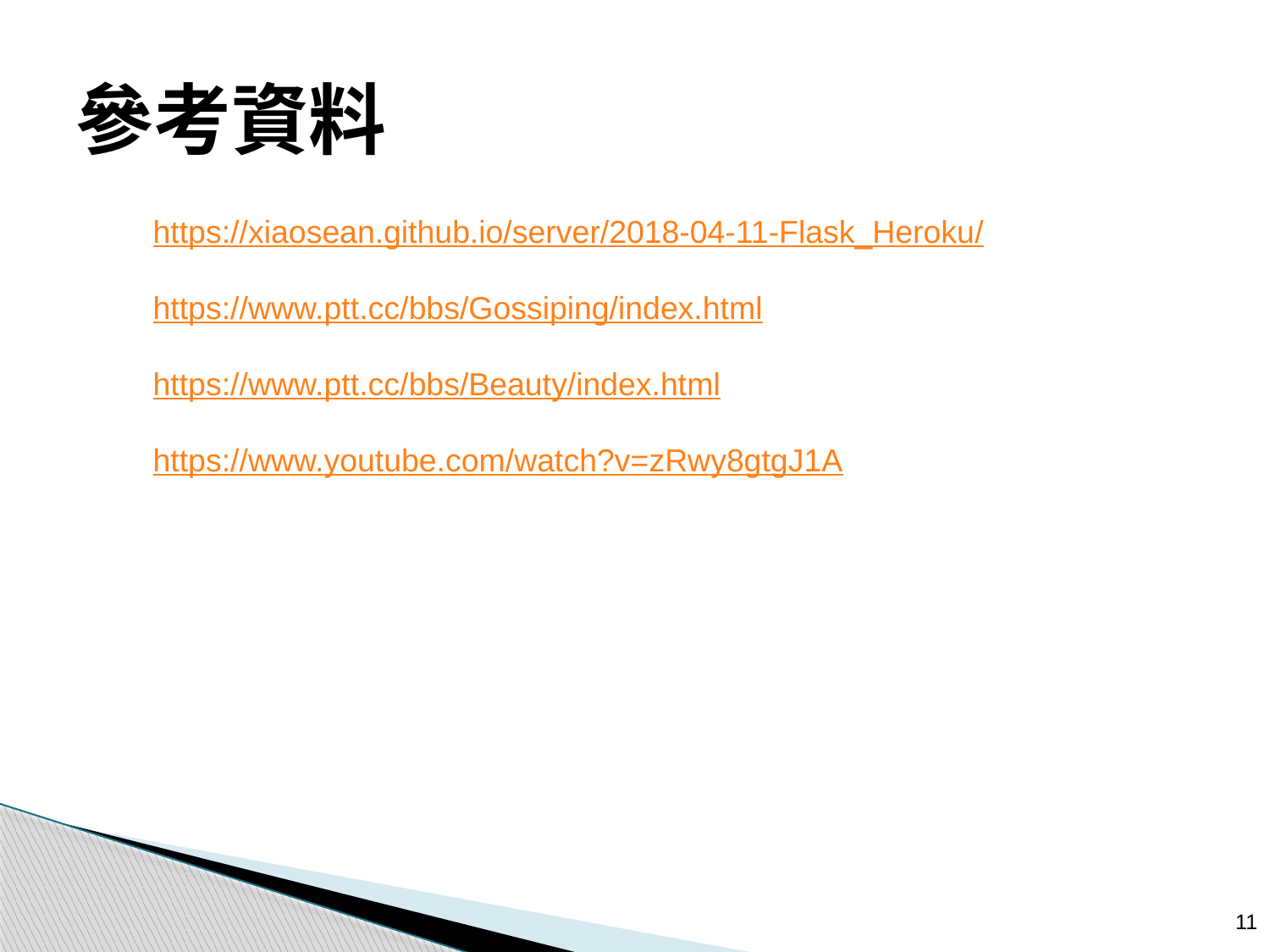

# 參考資料

https://xiaosean.github.io/server/2018-04-11-Flask_Heroku/

https://www.ptt.cc/bbs/Gossiping/index.html

https://www.ptt.cc/bbs/Beauty/index.html

https://www.youtube.com/watch?v=zRwy8gtgJ1A

11